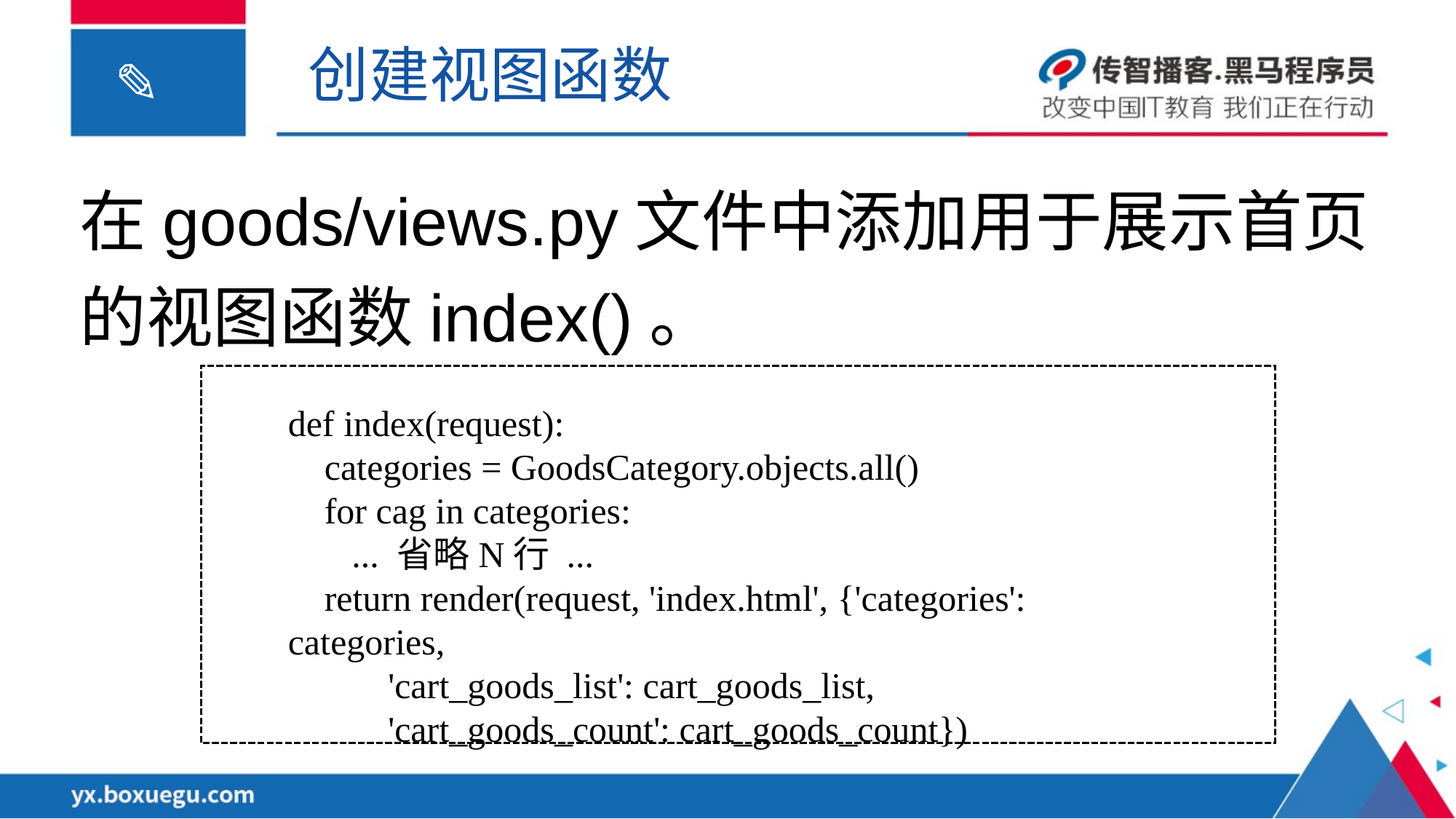

创建视图函数
在goods/views.py文件中添加用于展示首页的视图函数index()。

def index(request):
    categories = GoodsCategory.objects.all()
    for cag in categories:
       ... 省略N行 ...
    return render(request, 'index.html', {'categories': categories,
           'cart_goods_list': cart_goods_list,
           'cart_goods_count': cart_goods_count})